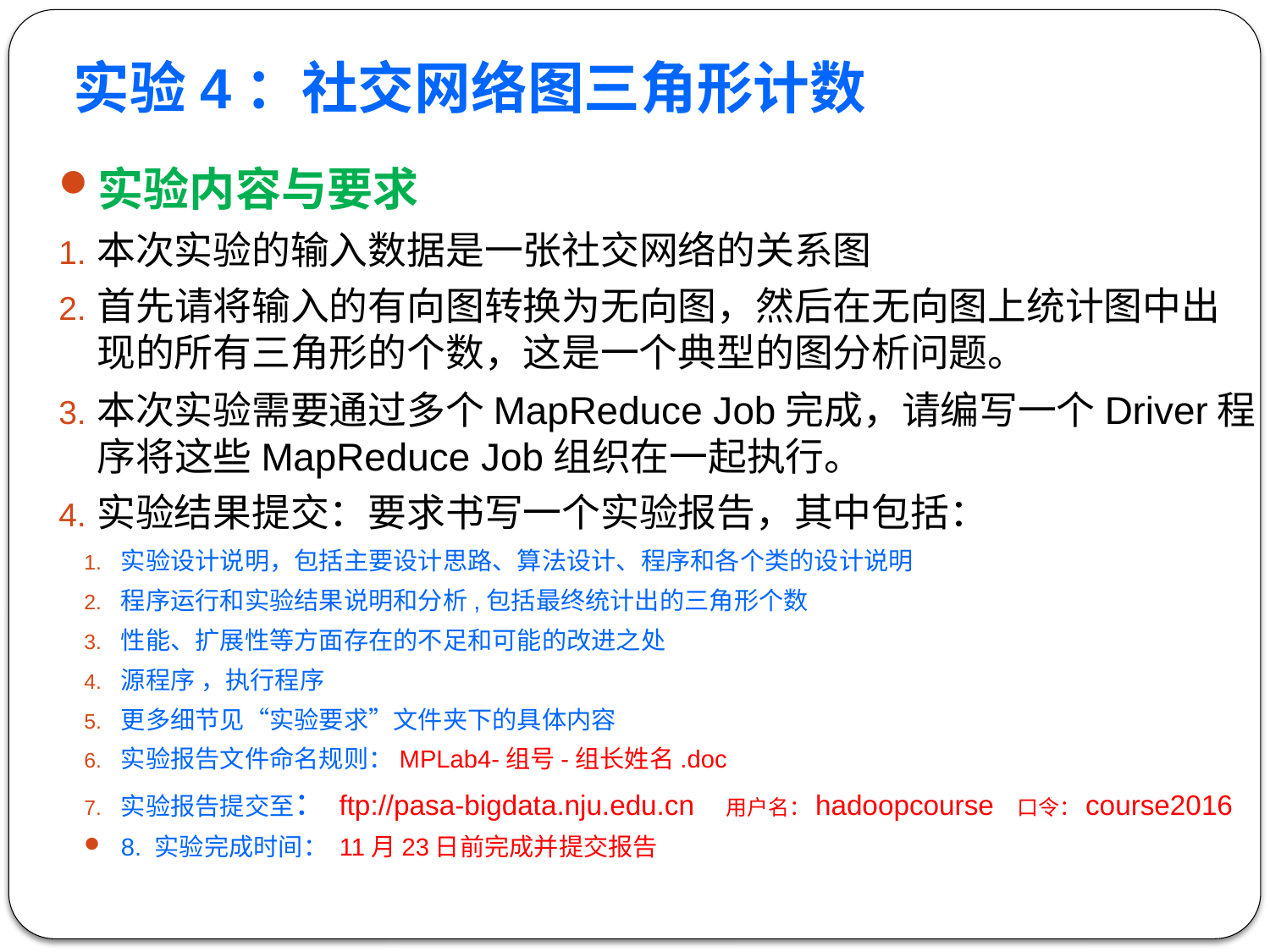

实验4：社交网络图三角形计数
实验内容与要求
本次实验的输入数据是一张社交网络的关系图
首先请将输入的有向图转换为无向图，然后在无向图上统计图中出现的所有三角形的个数，这是一个典型的图分析问题。
本次实验需要通过多个MapReduce Job完成，请编写一个Driver程序将这些MapReduce Job组织在一起执行。
实验结果提交：要求书写一个实验报告，其中包括：
实验设计说明，包括主要设计思路、算法设计、程序和各个类的设计说明
程序运行和实验结果说明和分析,包括最终统计出的三角形个数
性能、扩展性等方面存在的不足和可能的改进之处
源程序 ，执行程序
更多细节见“实验要求”文件夹下的具体内容
实验报告文件命名规则：MPLab4-组号-组长姓名.doc
实验报告提交至： ftp://pasa-bigdata.nju.edu.cn    用户名：hadoopcourse   口令：course2016
8. 实验完成时间： 11月23日前完成并提交报告